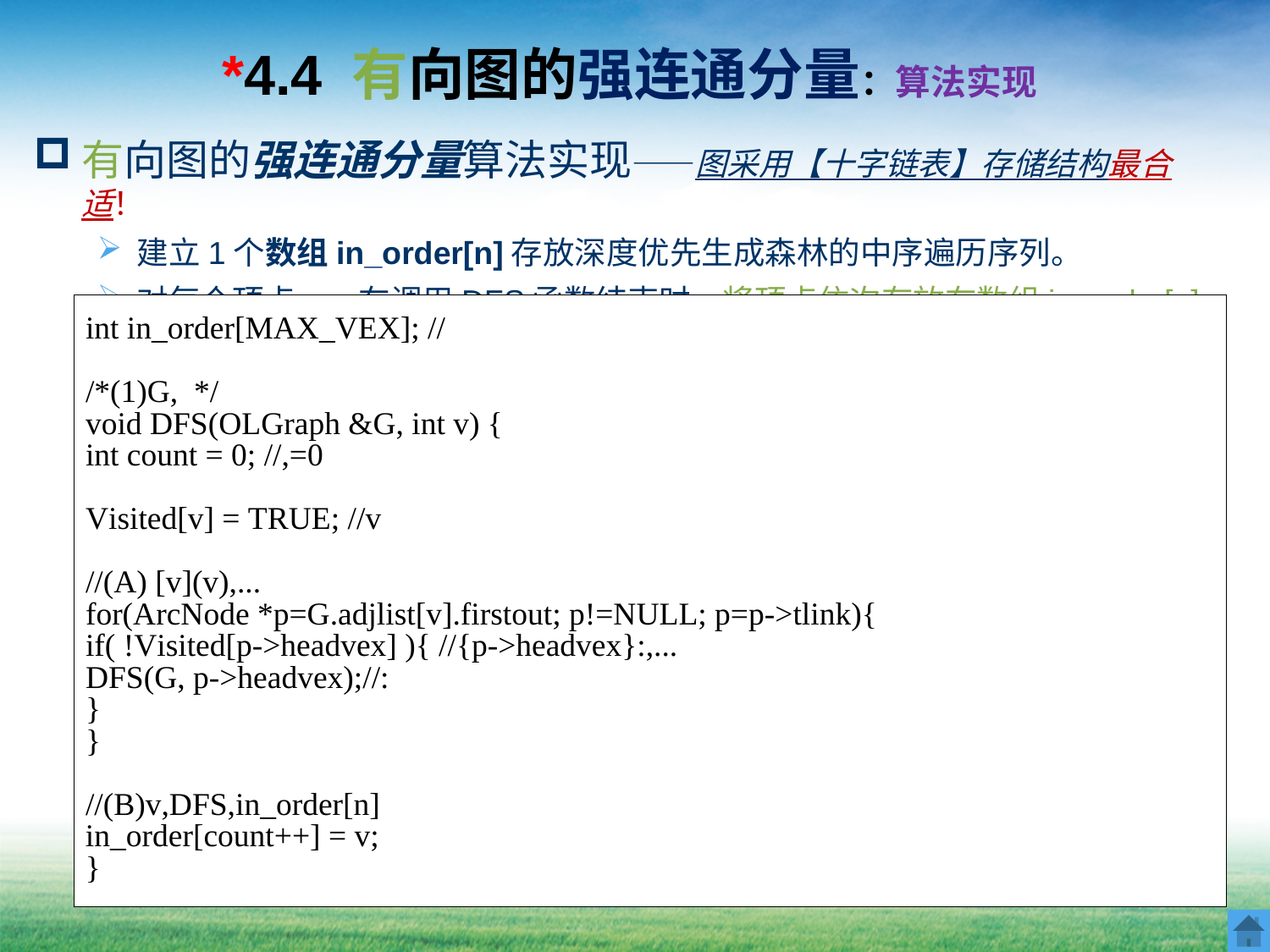

# *4.4 有向图的强连通分量：算法实现
有向图的强连通分量算法实现——图采用【十字链表】存储结构最合适！
建立1个数组in_order[n]存放深度优先生成森林的中序遍历序列。
对每个顶点v，在调用DFS函数结束时，将顶点依次存放在数组in_order[n]中。